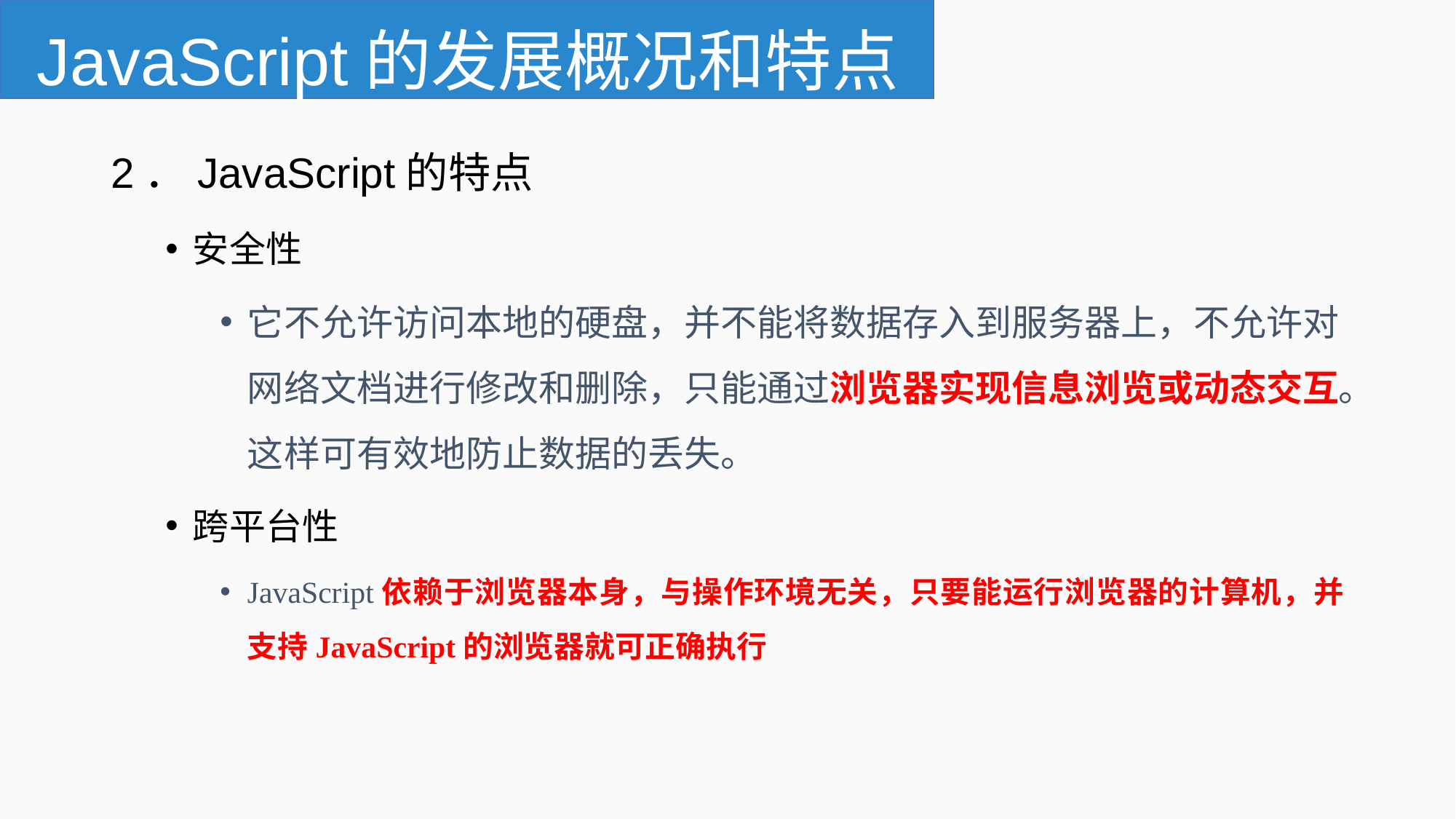

# JavaScript的发展概况和特点
2．JavaScript的特点
安全性
它不允许访问本地的硬盘，并不能将数据存入到服务器上，不允许对网络文档进行修改和删除，只能通过浏览器实现信息浏览或动态交互。这样可有效地防止数据的丢失。
跨平台性
JavaScript依赖于浏览器本身，与操作环境无关，只要能运行浏览器的计算机，并支持JavaScript的浏览器就可正确执行